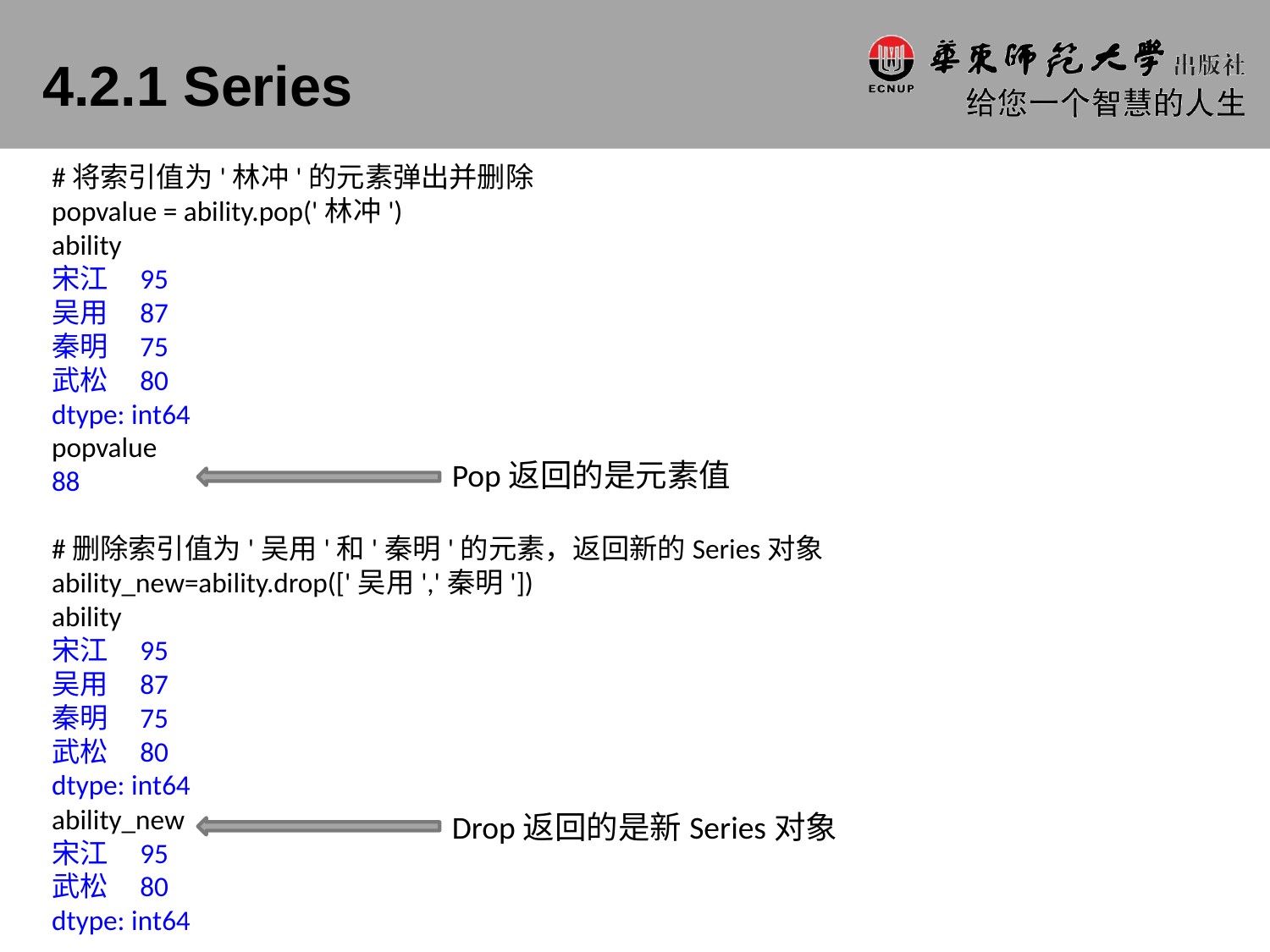

# 4.2.1 Series
#将索引值为'林冲'的元素弹出并删除
popvalue = ability.pop('林冲')
ability
宋江    95
吴用    87
秦明    75
武松    80
dtype: int64
popvalue
88

#删除索引值为'吴用'和'秦明'的元素，返回新的Series对象
ability_new=ability.drop(['吴用','秦明'])
ability
宋江    95
吴用    87
秦明    75
武松    80
dtype: int64
ability_new
宋江    95
武松    80
dtype: int64
Pop返回的是元素值

Drop返回的是新Series对象